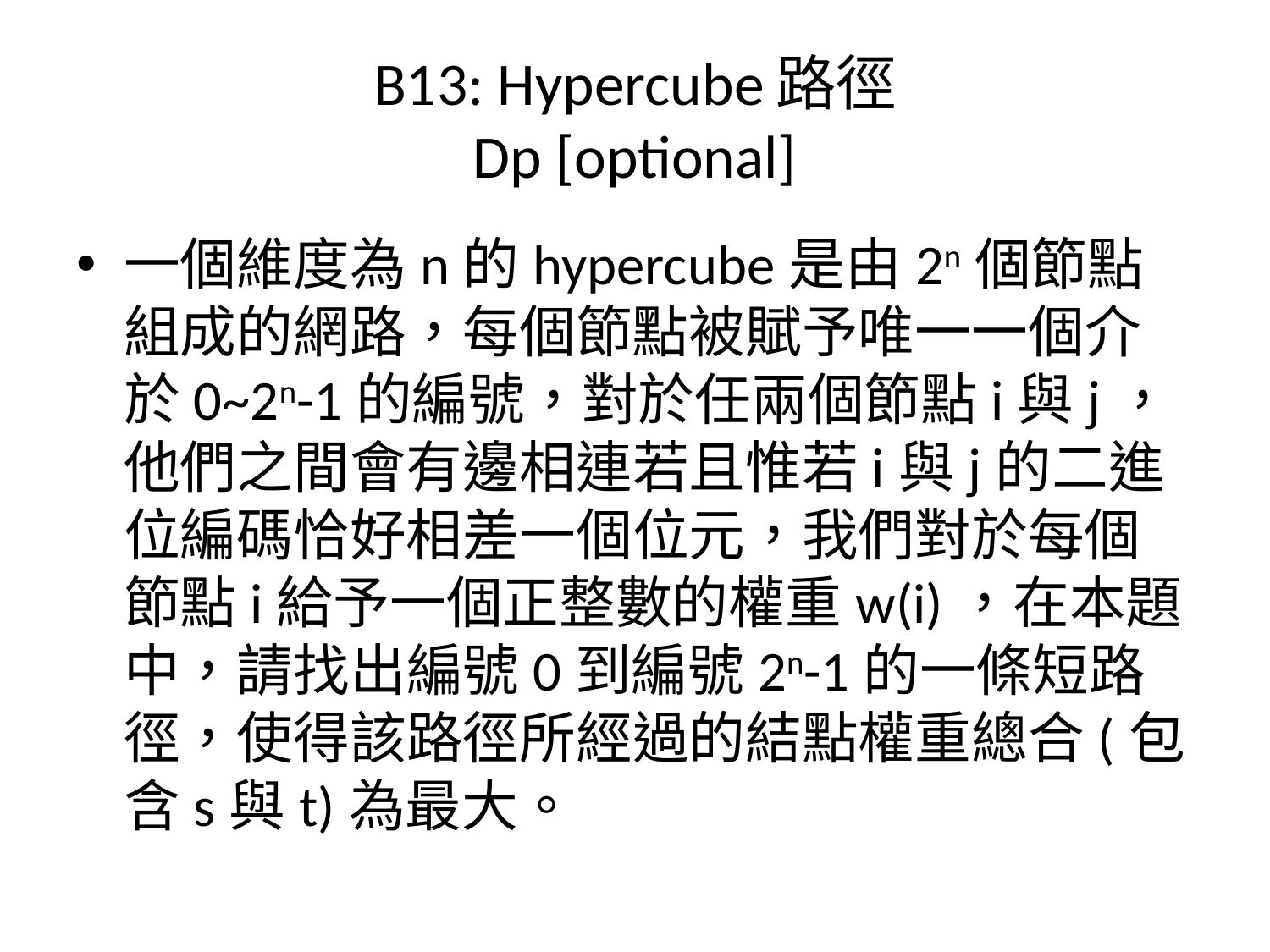

# B13: Hypercube路徑 Dp [optional]
一個維度為n的hypercube是由2n個節點組成的網路，每個節點被賦予唯一一個介於0~2n-1的編號，對於任兩個節點i與j，他們之間會有邊相連若且惟若i與j的二進位編碼恰好相差一個位元，我們對於每個節點i給予一個正整數的權重w(i)，在本題中，請找出編號0到編號2n-1的一條短路徑，使得該路徑所經過的結點權重總合(包含s與t)為最大。